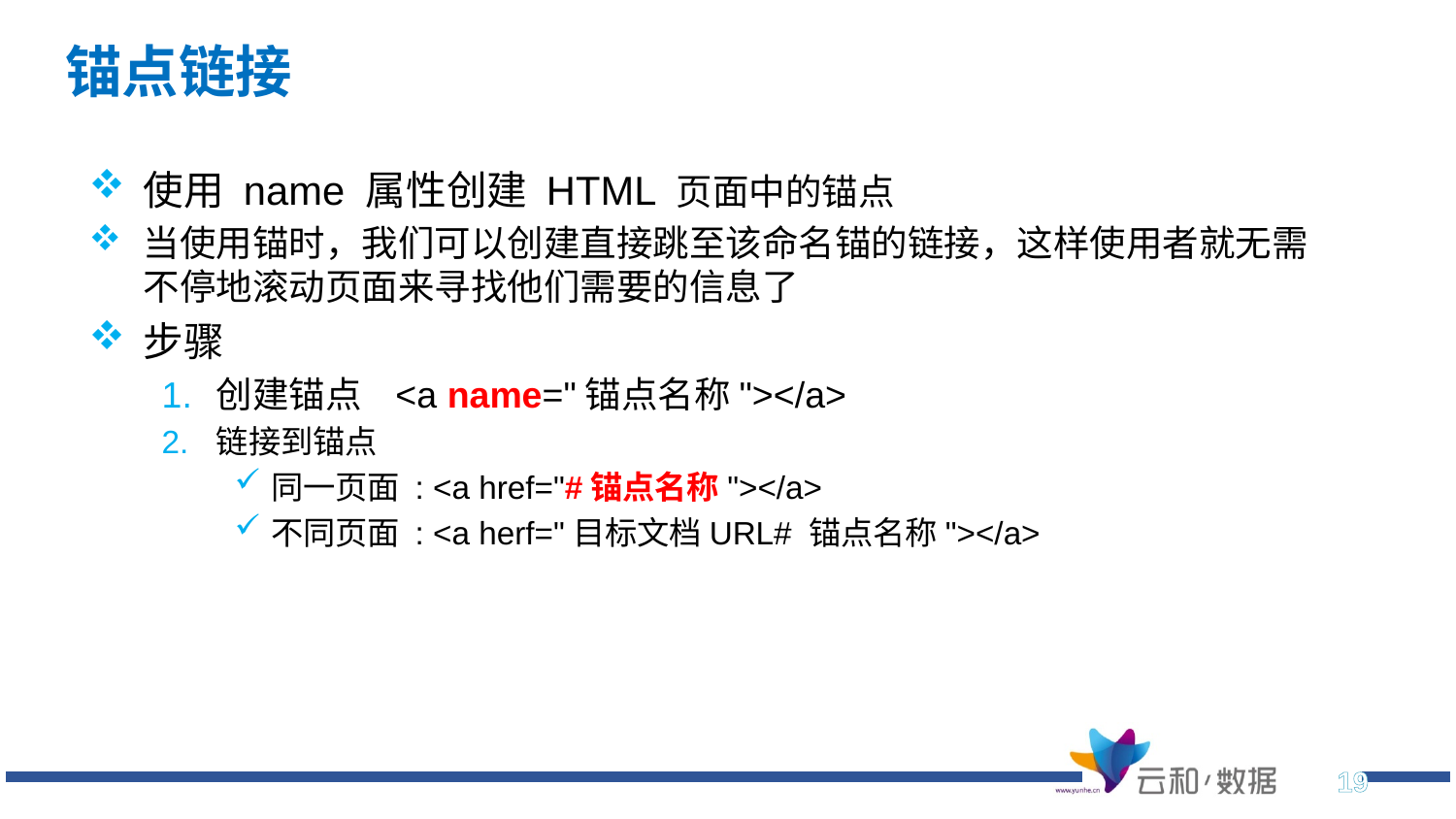

# 锚点链接
使用 name 属性创建 HTML 页面中的锚点
当使用锚时，我们可以创建直接跳至该命名锚的链接，这样使用者就无需不停地滚动页面来寻找他们需要的信息了
步骤
创建锚点   <a name="锚点名称"></a>
链接到锚点
同一页面 : <a href="#锚点名称"></a>
不同页面 : <a herf="目标文档URL# 锚点名称"></a>
19